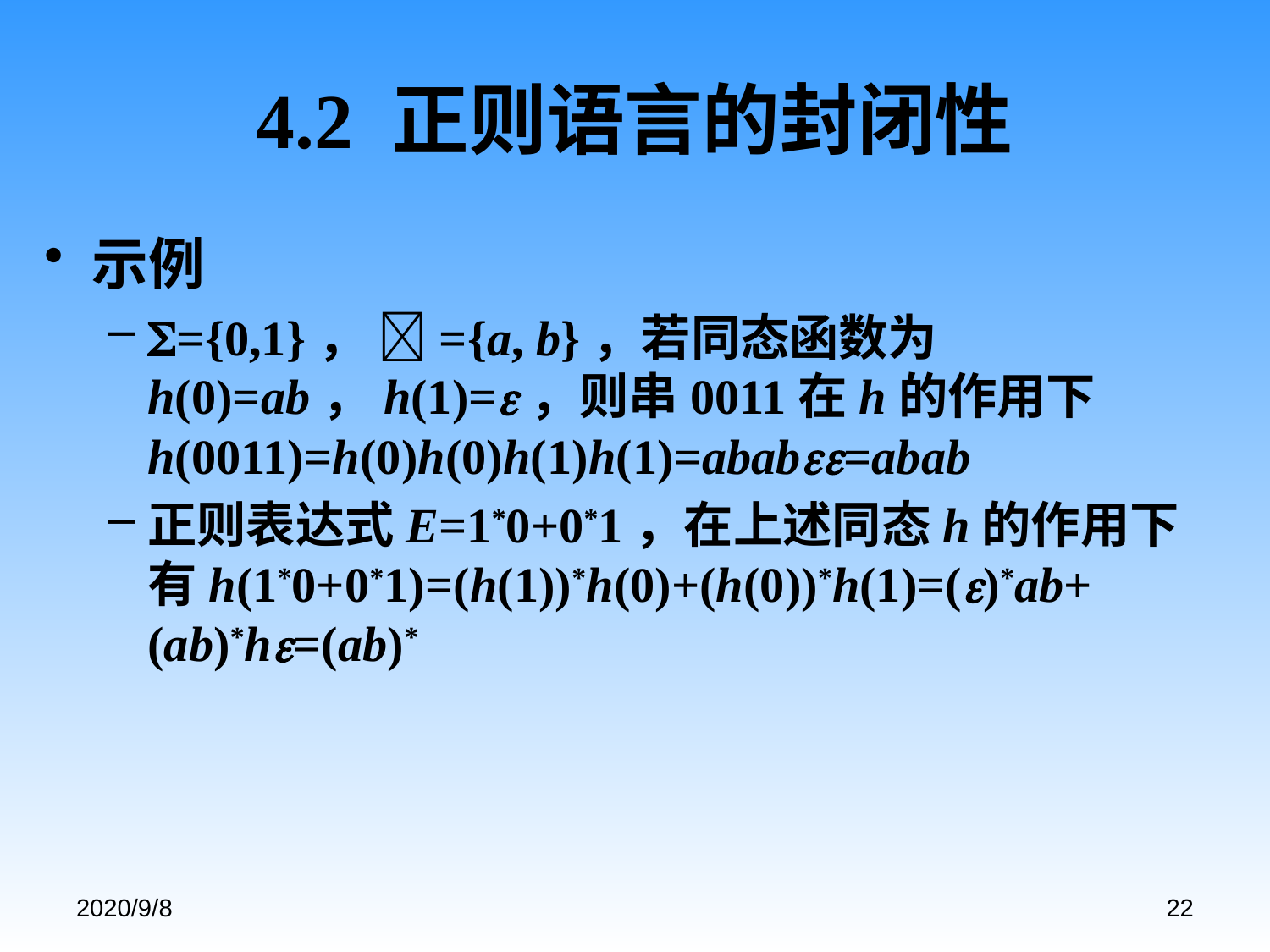

# 4.2 正则语言的封闭性
示例
Σ={0,1}， Γ={a, b}，若同态函数为h(0)=ab，h(1)=ε，则串0011在h的作用下h(0011)=h(0)h(0)h(1)h(1)=ababεε=abab
正则表达式E=1*0+0*1，在上述同态h的作用下有h(1*0+0*1)=(h(1))*h(0)+(h(0))*h(1)=(ε)*ab+(ab)*hε=(ab)*
2020/9/8
22